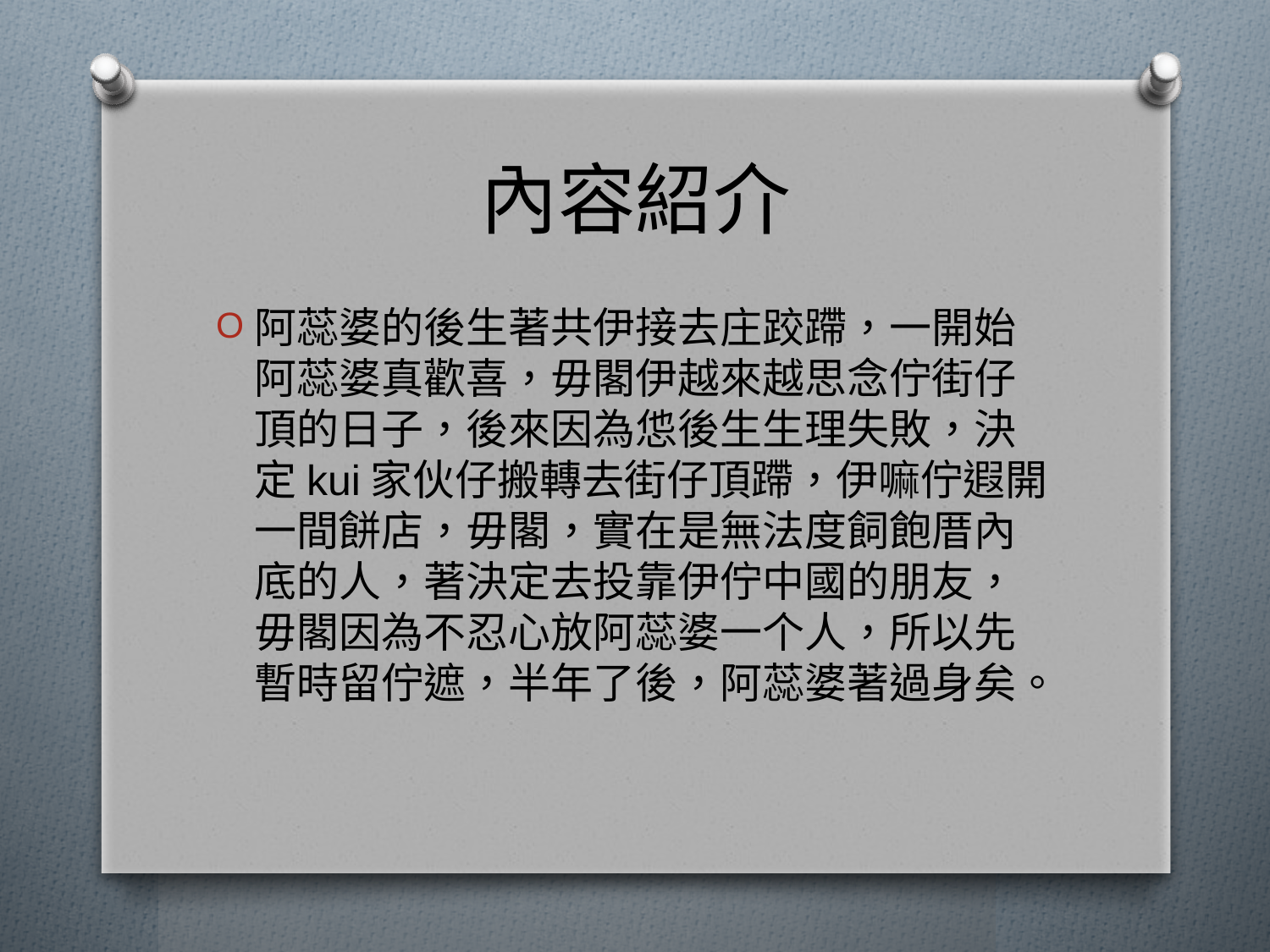

# 內容紹介
阿蕊婆的後生著共伊接去庄跤蹛，一開始阿蕊婆真歡喜，毋閣伊越來越思念佇街仔頂的日子，後來因為怹後生生理失敗，決定kui家伙仔搬轉去街仔頂蹛，伊嘛佇遐開一間餅店，毋閣，實在是無法度飼飽厝內底的人，著決定去投靠伊佇中國的朋友，毋閣因為不忍心放阿蕊婆一个人，所以先暫時留佇遮，半年了後，阿蕊婆著過身矣。